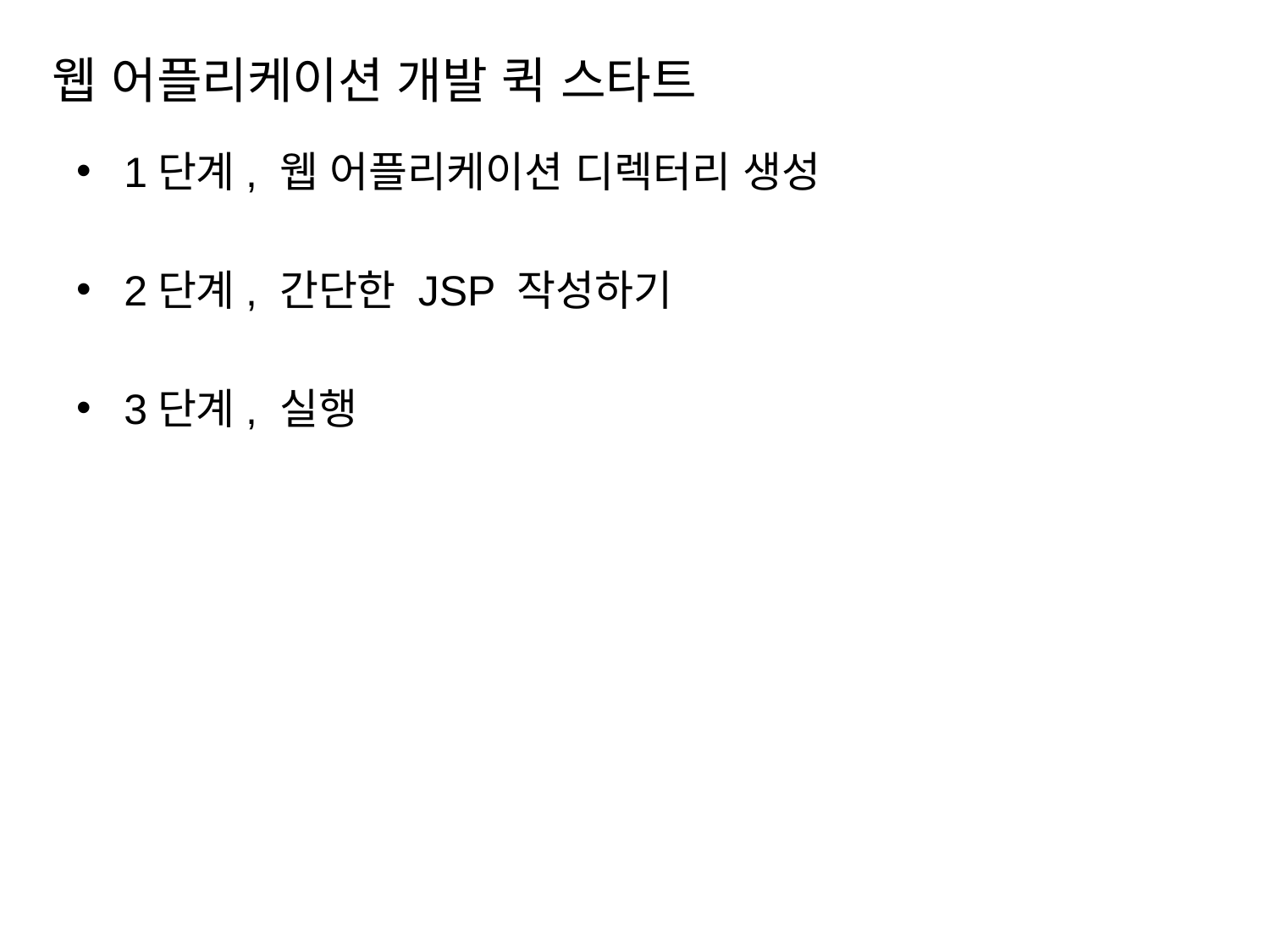

# 웹 어플리케이션 개발 퀵 스타트
1단계, 웹 어플리케이션 디렉터리 생성

2단계, 간단한 JSP 작성하기

3단계, 실행